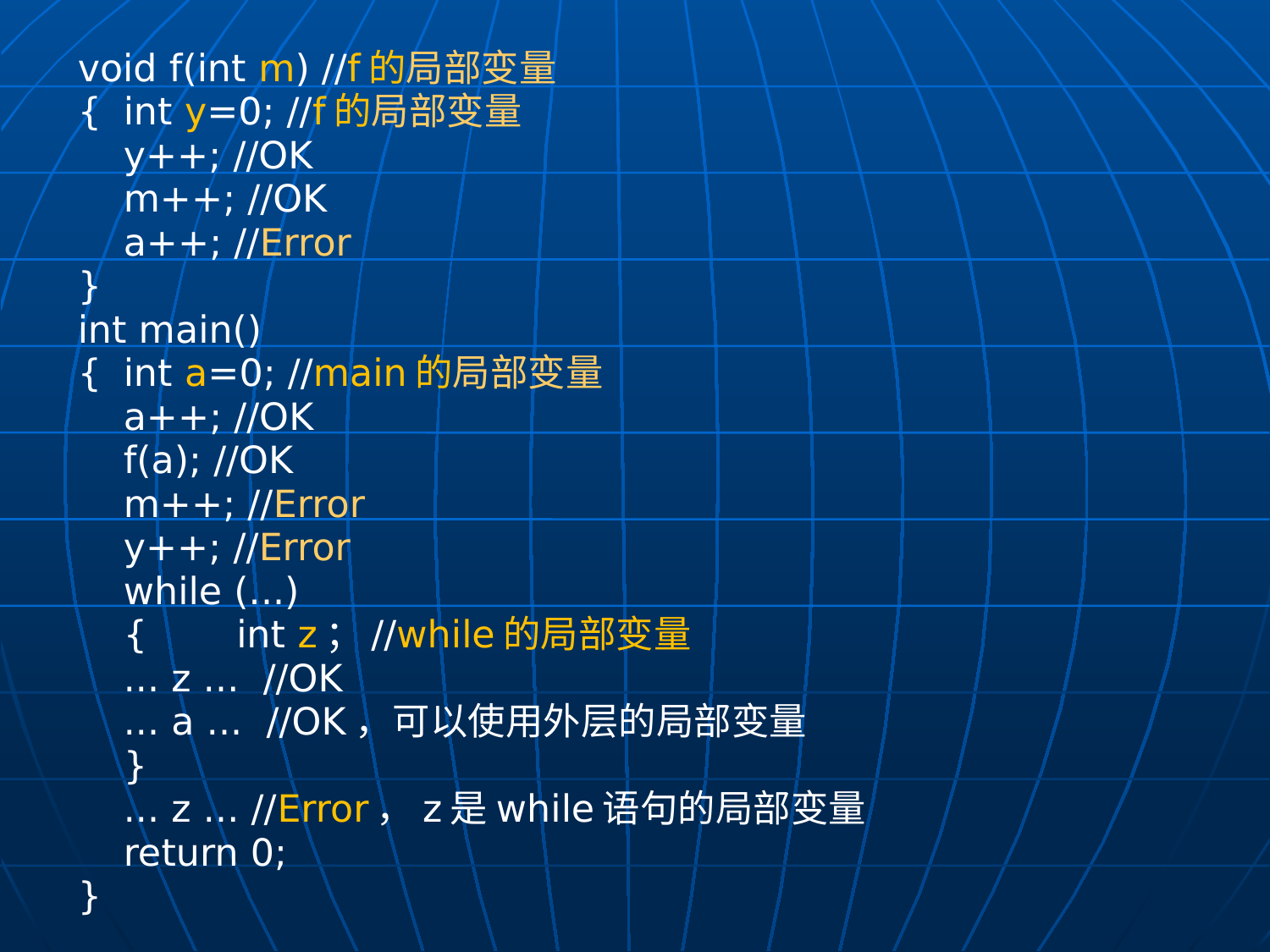

void f(int m) //f的局部变量
{	int y=0; //f的局部变量
	y++; //OK
	m++; //OK
	a++; //Error
}
int main()
{	int a=0; //main的局部变量
	a++; //OK
	f(a); //OK
	m++; //Error
	y++; //Error
	while (...)
  	{	int z；//while的局部变量
		... z ...  //OK
		... a ...  //OK，可以使用外层的局部变量
  	}
	... z ... //Error，z是while语句的局部变量
	return 0;
}